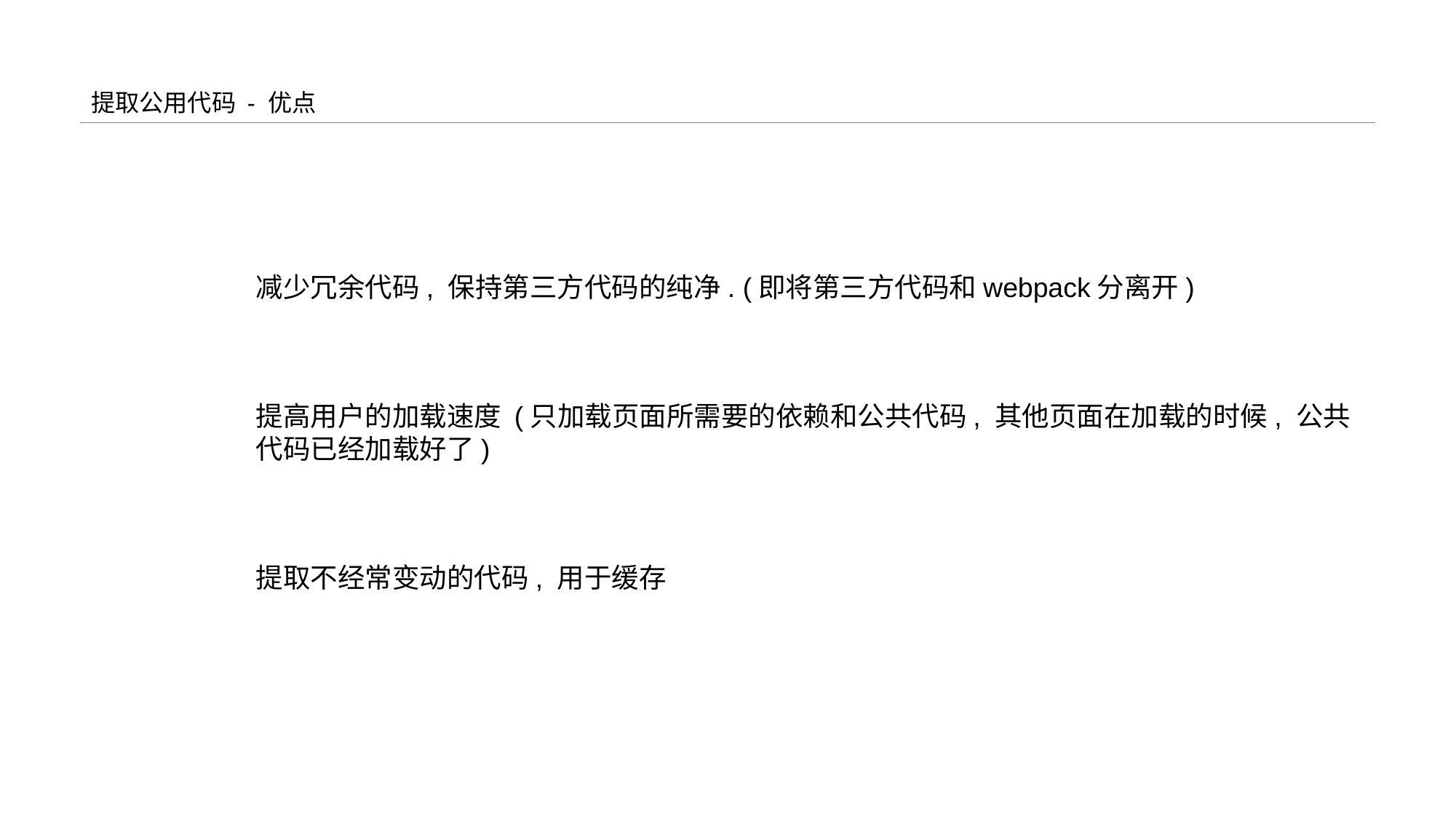

# 提取公用代码 - 优点
减少冗余代码, 保持第三方代码的纯净. (即将第三方代码和webpack分离开)
提高用户的加载速度 (只加载页面所需要的依赖和公共代码, 其他页面在加载的时候, 公共代码已经加载好了)
提取不经常变动的代码, 用于缓存
27